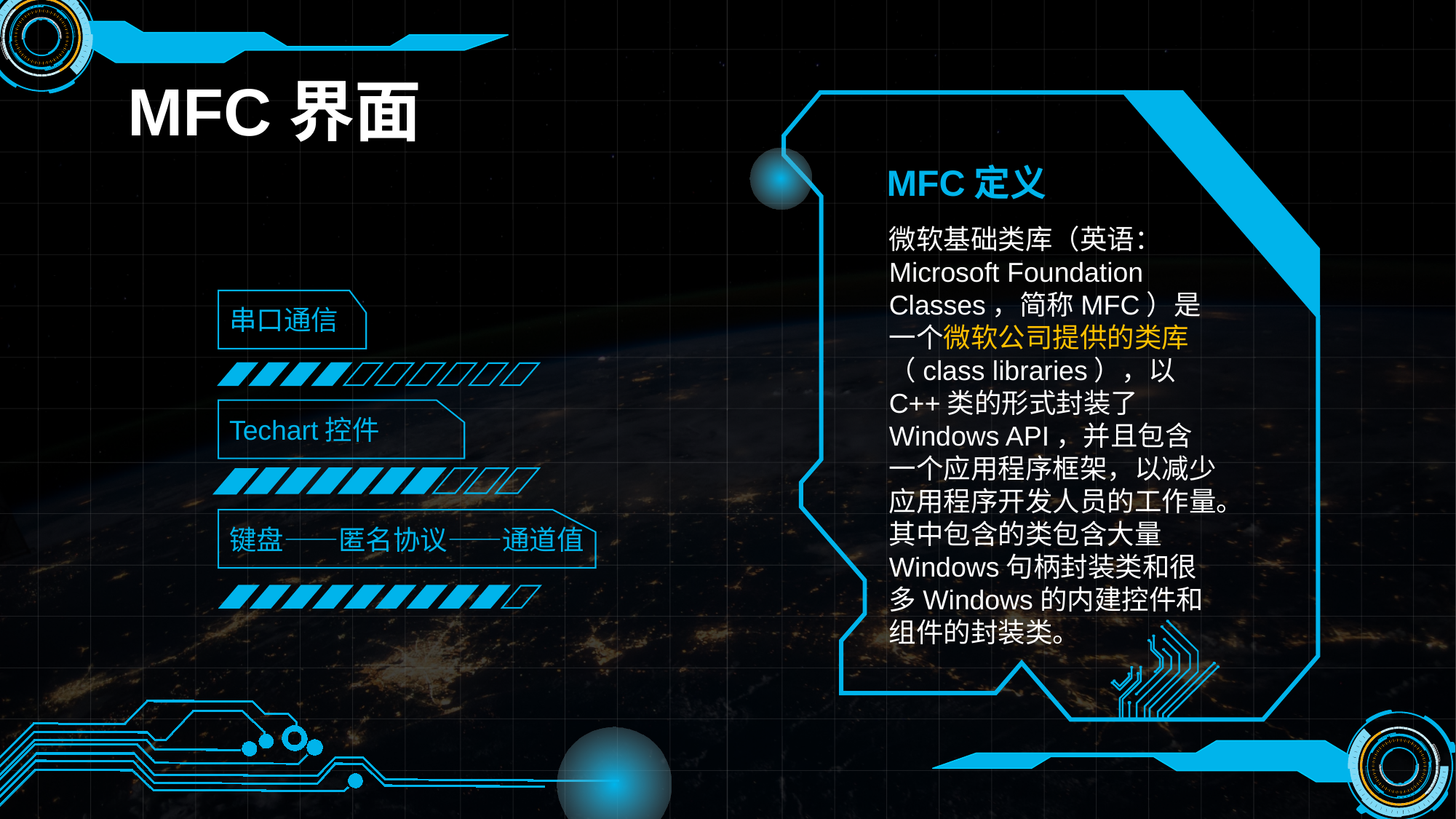

MFC界面

MFC定义
微软基础类库（英语：Microsoft Foundation Classes，简称MFC）是一个微软公司提供的类库（class libraries），以C++类的形式封装了Windows API，并且包含一个应用程序框架，以减少应用程序开发人员的工作量。其中包含的类包含大量Windows句柄封装类和很多Windows的内建控件和组件的封装类。
串口通信

Techart控件

键盘——匿名协议——通道值